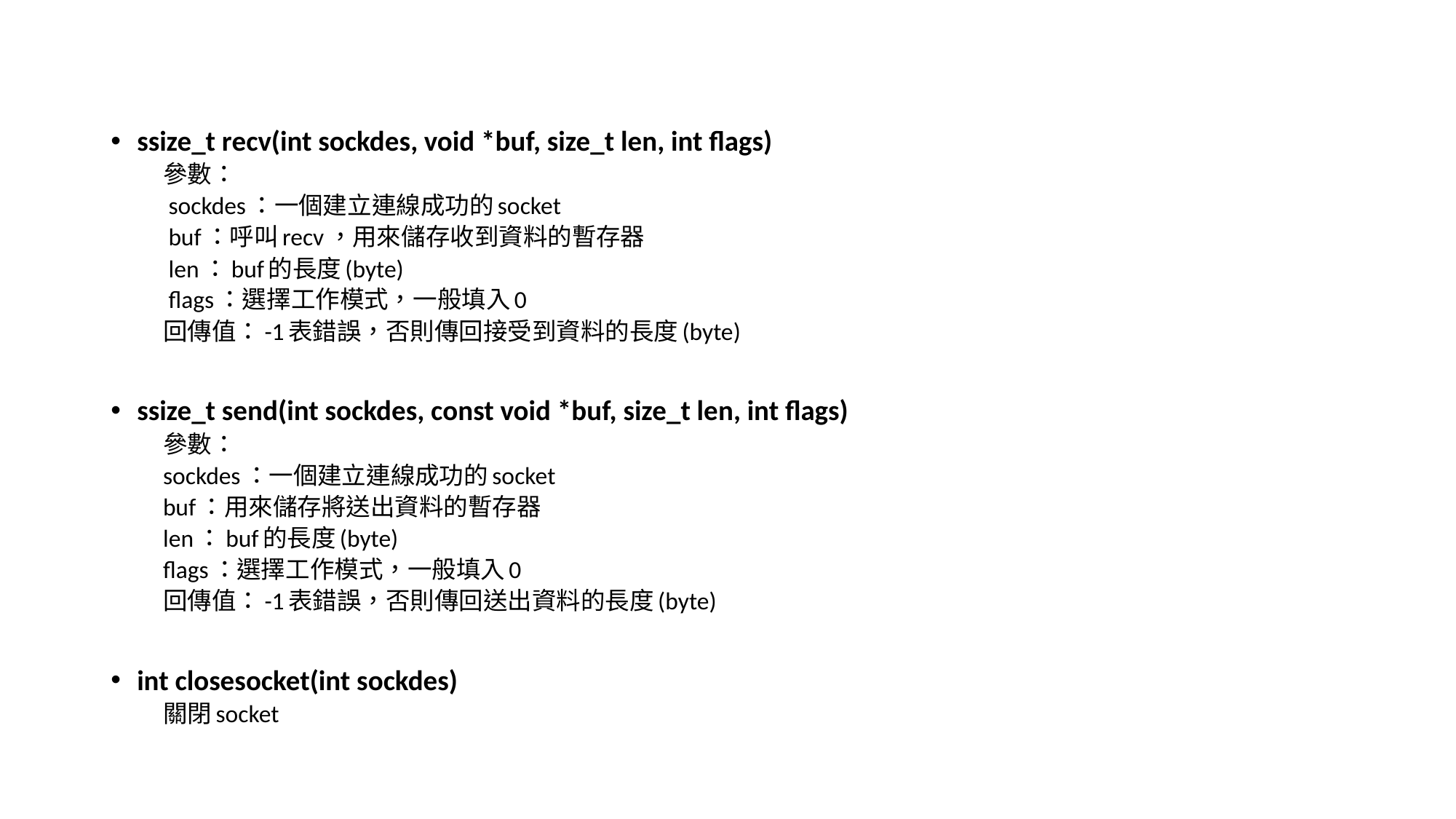

ssize_t recv(int sockdes, void *buf, size_t len, int flags)
參數：
 sockdes：一個建立連線成功的socket
 buf：呼叫recv，用來儲存收到資料的暫存器
 len：buf的長度(byte)
 flags：選擇工作模式，一般填入0
回傳值：-1表錯誤，否則傳回接受到資料的長度(byte)

ssize_t send(int sockdes, const void *buf, size_t len, int flags)
參數：
sockdes：一個建立連線成功的socket
buf：用來儲存將送出資料的暫存器
len：buf的長度(byte)
flags：選擇工作模式，一般填入0
回傳值：-1表錯誤，否則傳回送出資料的長度(byte)

int closesocket(int sockdes)
關閉socket